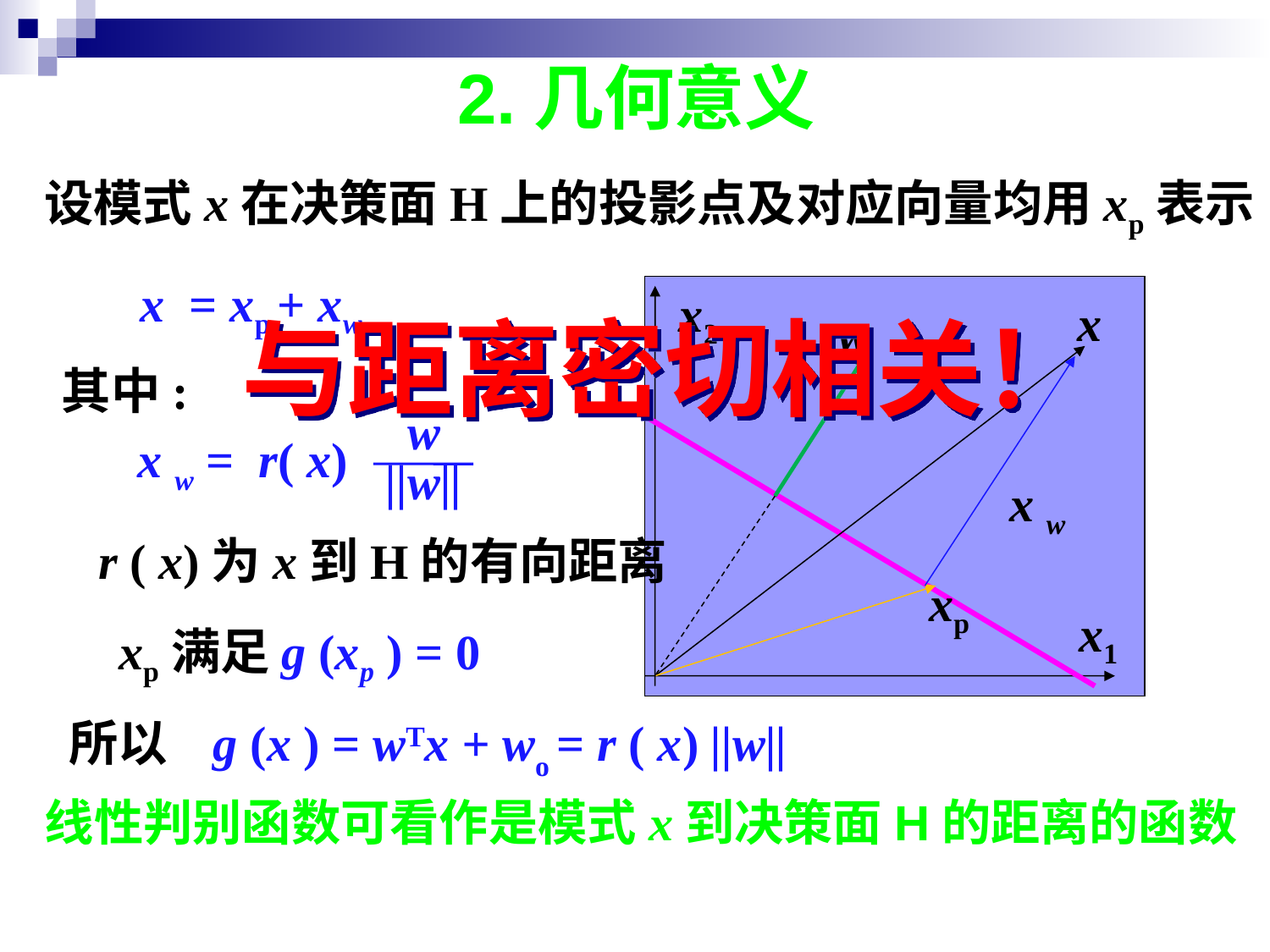

# 2.几何意义
设模式x在决策面H上的投影点及对应向量均用xp表示
x  = xp + xw

x2

x1

x

w

与距离密切相关！
其中:

x w
w
x w =  r( x)
||w||

r ( x)为x到H的有向距离
xp

xp满足g (xp ) = 0
所以   g (x ) = wTx + wo = r ( x) ||w||
线性判别函数可看作是模式x到决策面H的距离的函数